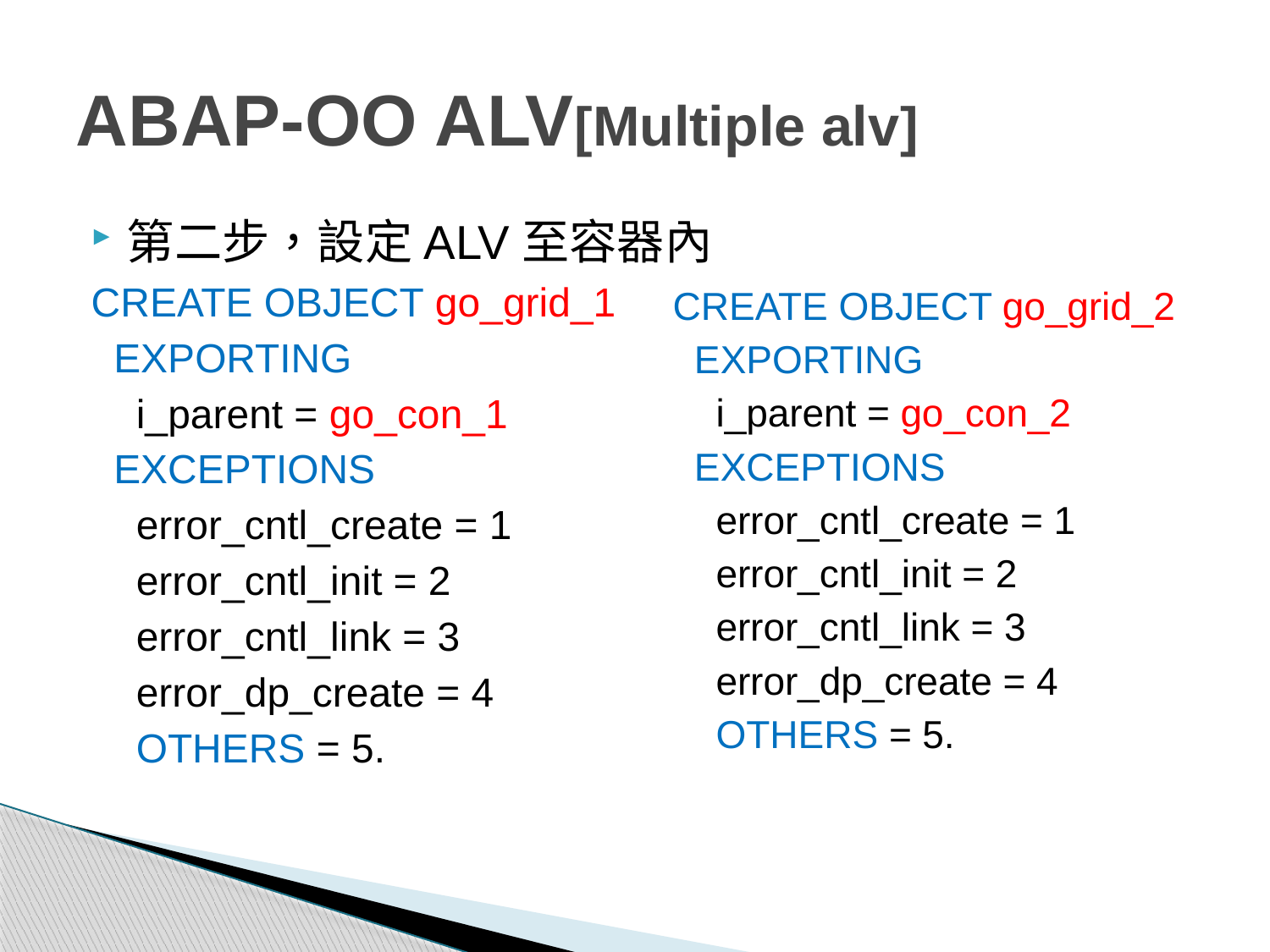

# ABAP-OO ALV[Multiple alv]
第二步，設定ALV至容器內
CREATE OBJECT go_grid_1
  EXPORTING
    i_parent = go_con_1
  EXCEPTIONS
    error_cntl_create = 1
    error_cntl_init = 2
    error_cntl_link = 3
    error_dp_create = 4
    OTHERS = 5.

CREATE OBJECT go_grid_2
  EXPORTING
    i_parent = go_con_2
  EXCEPTIONS
    error_cntl_create = 1
    error_cntl_init = 2
    error_cntl_link = 3
    error_dp_create = 4
    OTHERS = 5.